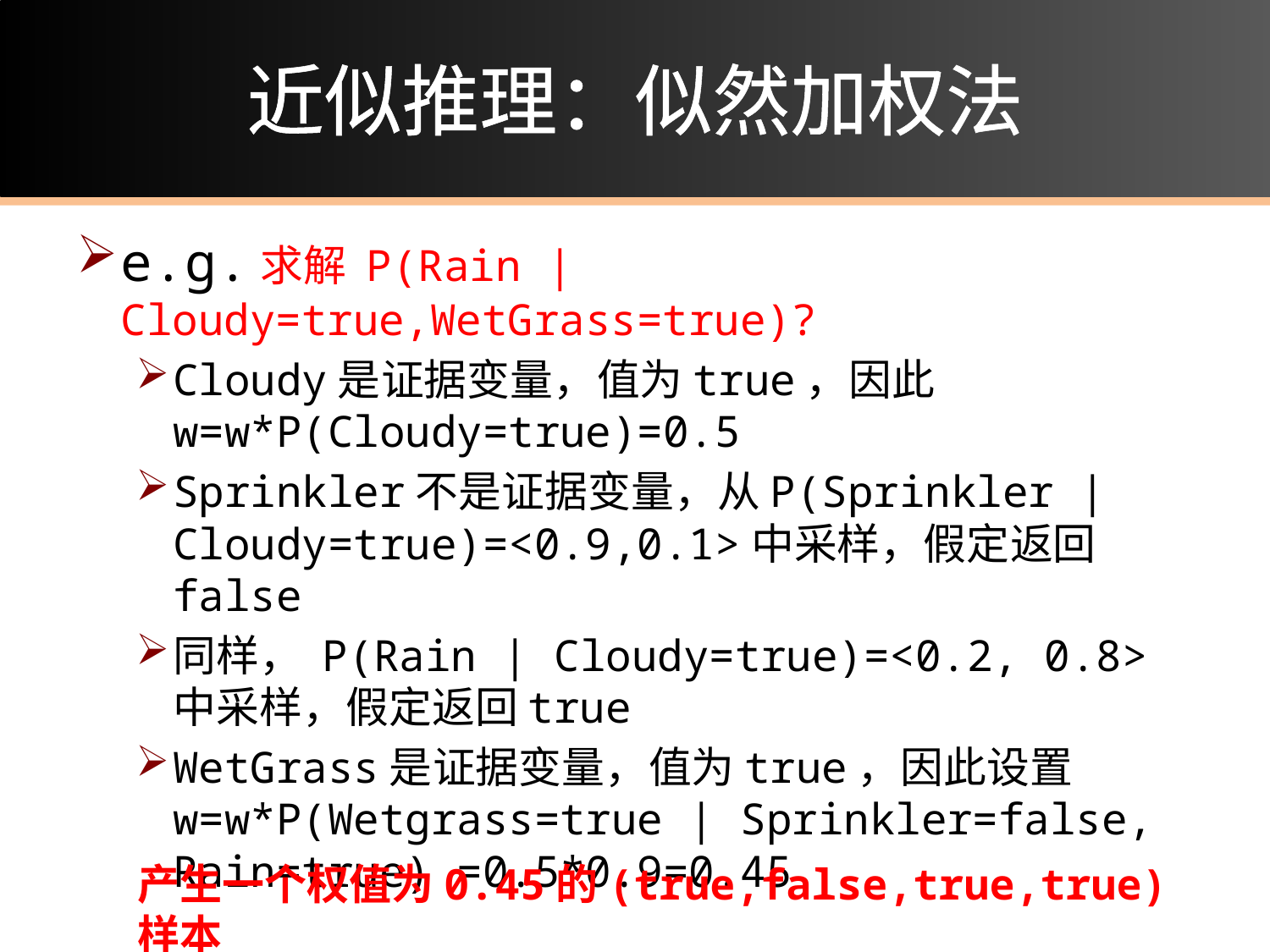

# 近似推理：似然加权法
e.g.求解 P(Rain | Cloudy=true,WetGrass=true)?
Cloudy是证据变量，值为true，因此w=w*P(Cloudy=true)=0.5
Sprinkler不是证据变量，从P(Sprinkler | Cloudy=true)=<0.9,0.1>中采样，假定返回false
同样， P(Rain | Cloudy=true)=<0.2, 0.8>中采样，假定返回true
WetGrass是证据变量，值为true，因此设置 w=w*P(Wetgrass=true | Sprinkler=false, Rain=true) =0.5*0.9=0.45

产生一个权值为0.45的(true,false,true,true)样本